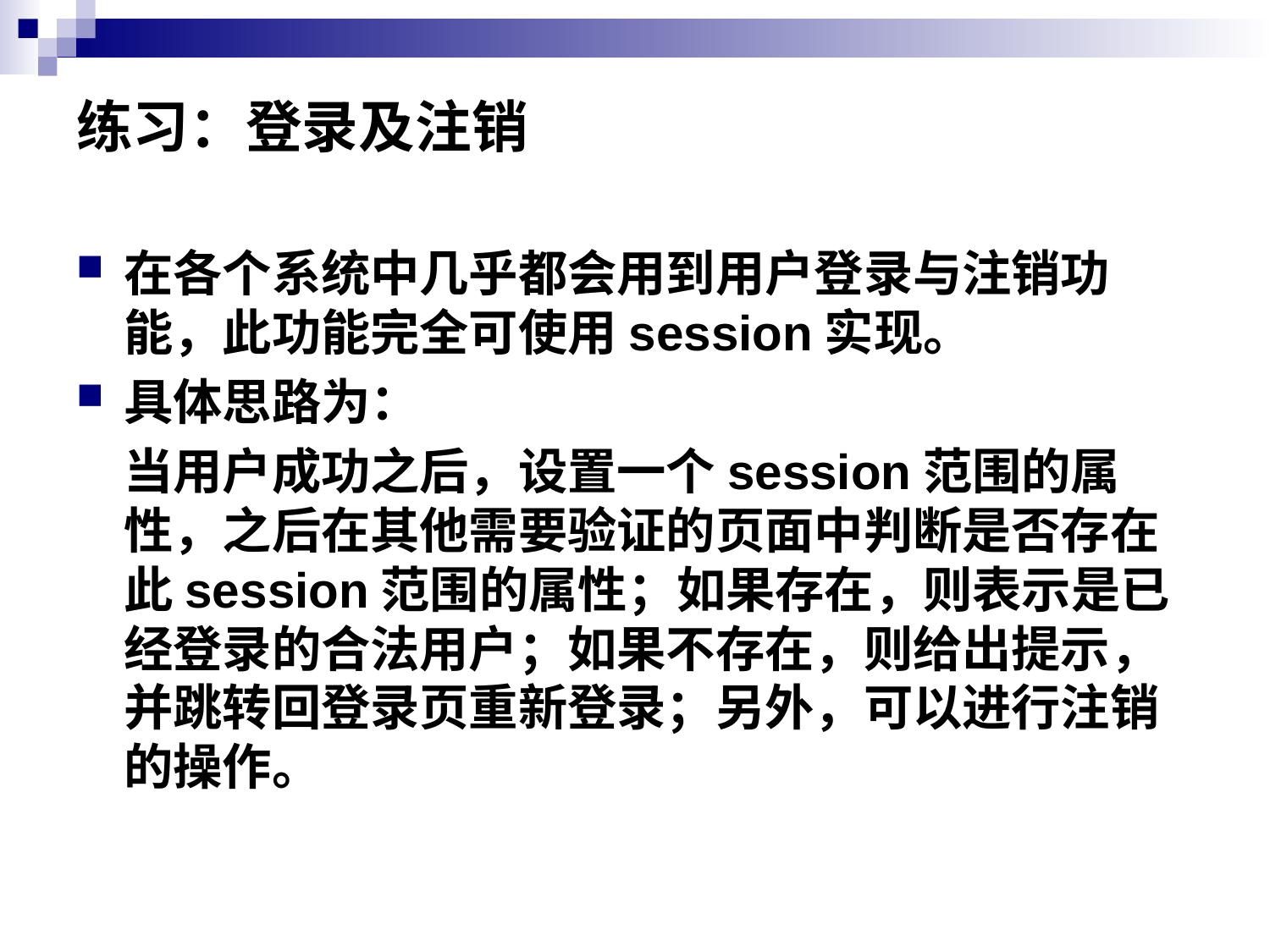

# 练习：登录及注销
在各个系统中几乎都会用到用户登录与注销功能，此功能完全可使用session实现。
具体思路为：
	当用户成功之后，设置一个session范围的属性，之后在其他需要验证的页面中判断是否存在此session范围的属性；如果存在，则表示是已经登录的合法用户；如果不存在，则给出提示，并跳转回登录页重新登录；另外，可以进行注销的操作。
33